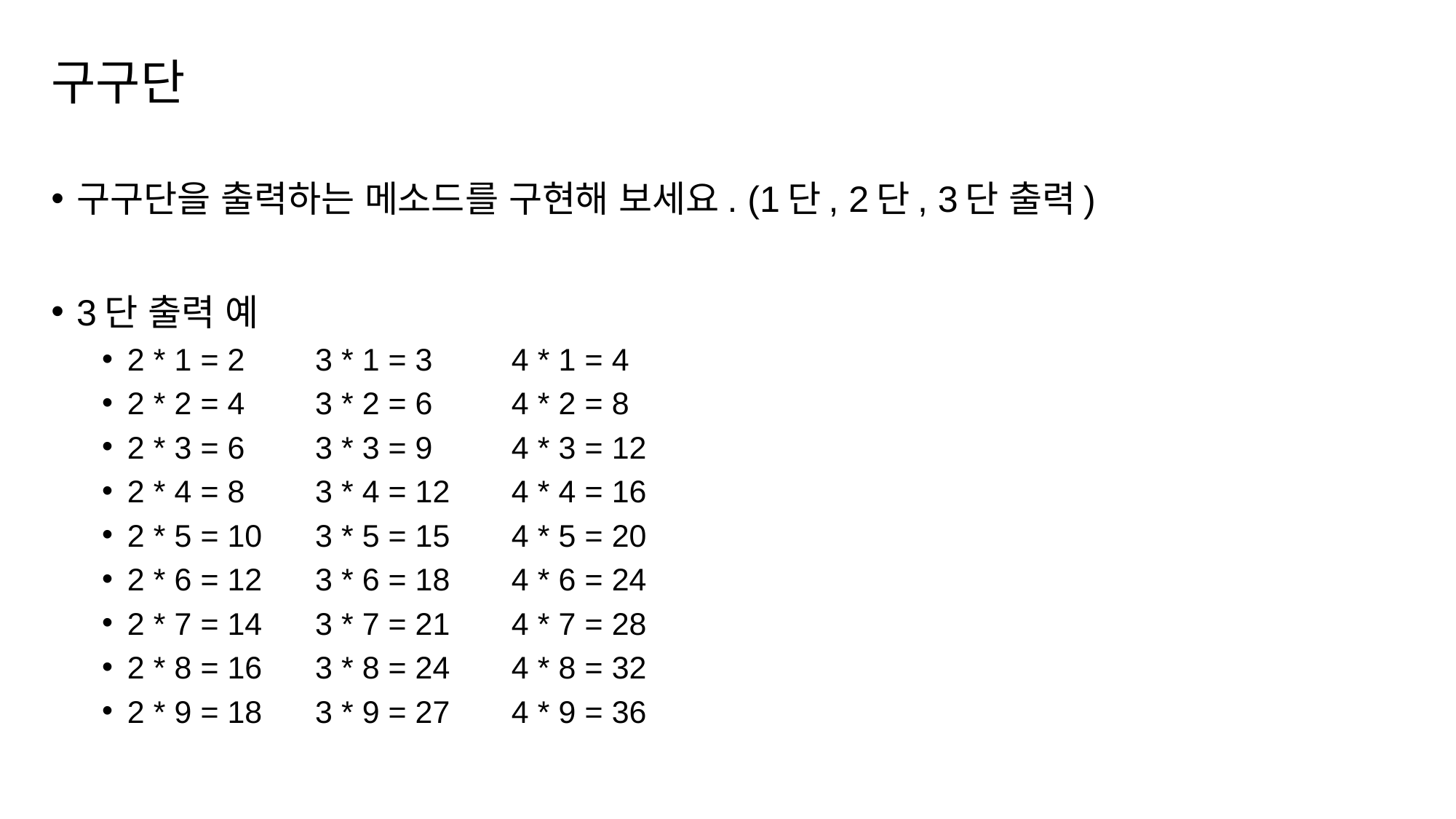

# 구구단
구구단을 출력하는 메소드를 구현해 보세요. (1단, 2단, 3단 출력)

3단 출력 예
2 * 1 = 2	3 * 1 = 3	 4 * 1 = 4
2 * 2 = 4	3 * 2 = 6	 4 * 2 = 8
2 * 3 = 6	3 * 3 = 9	 4 * 3 = 12
2 * 4 = 8	3 * 4 = 12	 4 * 4 = 16
2 * 5 = 10	3 * 5 = 15	 4 * 5 = 20
2 * 6 = 12	3 * 6 = 18	 4 * 6 = 24
2 * 7 = 14	3 * 7 = 21	 4 * 7 = 28
2 * 8 = 16	3 * 8 = 24	 4 * 8 = 32
2 * 9 = 18	3 * 9 = 27	 4 * 9 = 36